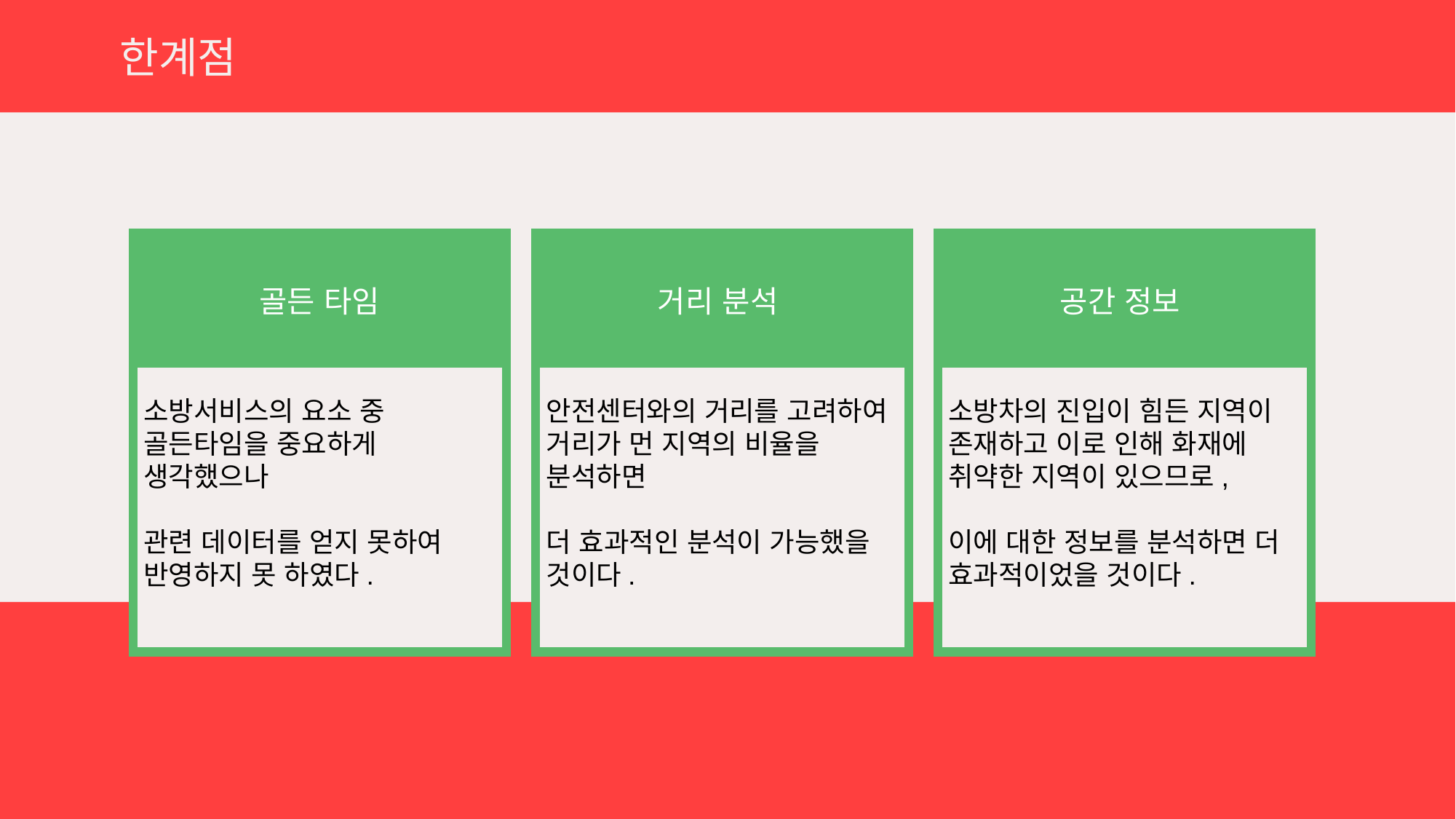

한계점
골든 타임
거리 분석
공간 정보

안전센터와의 거리를 고려하여 거리가 먼 지역의 비율을 분석하면

더 효과적인 분석이 가능했을 것이다.

소방차의 진입이 힘든 지역이 존재하고 이로 인해 화재에 취약한 지역이 있으므로,

이에 대한 정보를 분석하면 더 효과적이었을 것이다.

소방서비스의 요소 중 골든타임을 중요하게 생각했으나

관련 데이터를 얻지 못하여 반영하지 못 하였다.